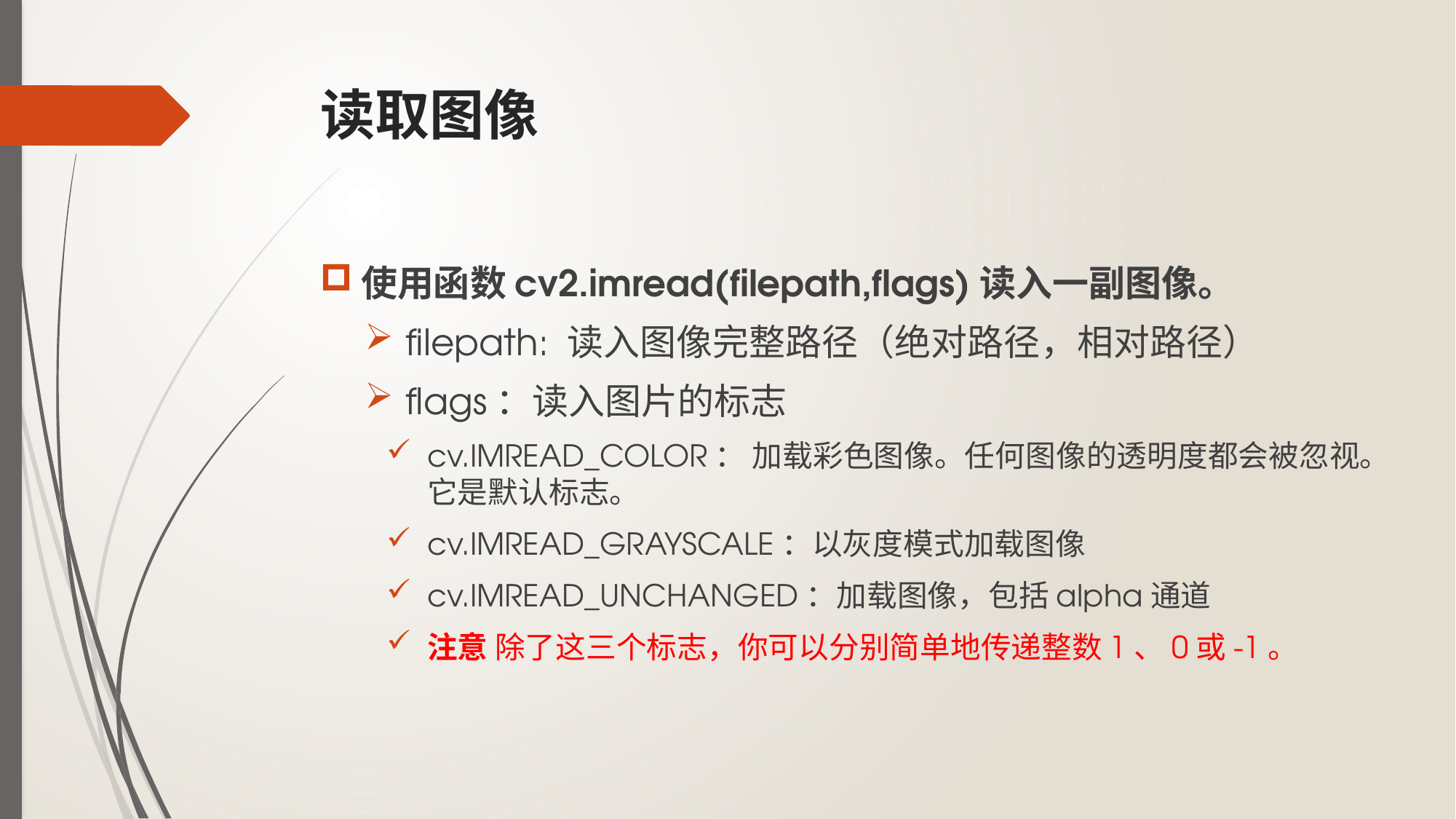

# 读取图像
使用函数cv2.imread(filepath,flags)读入一副图像。
filepath: 读入图像完整路径（绝对路径，相对路径）
flags：读入图片的标志
cv.IMREAD_COLOR： 加载彩色图像。任何图像的透明度都会被忽视。它是默认标志。
cv.IMREAD_GRAYSCALE：以灰度模式加载图像
cv.IMREAD_UNCHANGED：加载图像，包括alpha通道
注意 除了这三个标志，你可以分别简单地传递整数1、0或-1。